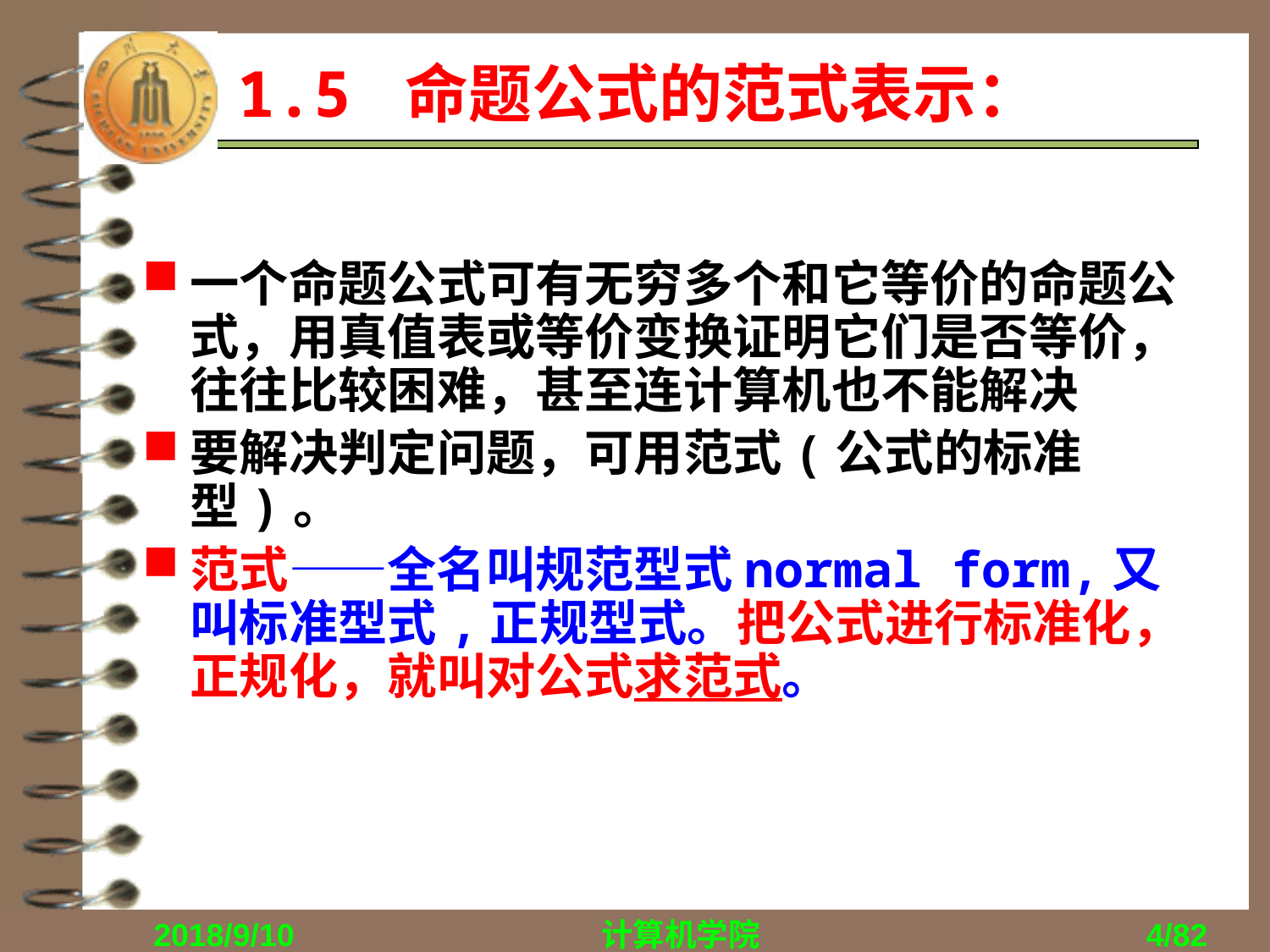

# 1.5 命题公式的范式表示：
一个命题公式可有无穷多个和它等价的命题公式，用真值表或等价变换证明它们是否等价，往往比较困难，甚至连计算机也不能解决
要解决判定问题，可用范式(公式的标准型)。
范式——全名叫规范型式normal form,又叫标准型式,正规型式。把公式进行标准化，正规化，就叫对公式求范式。

2018/9/10
计算机学院
4/82